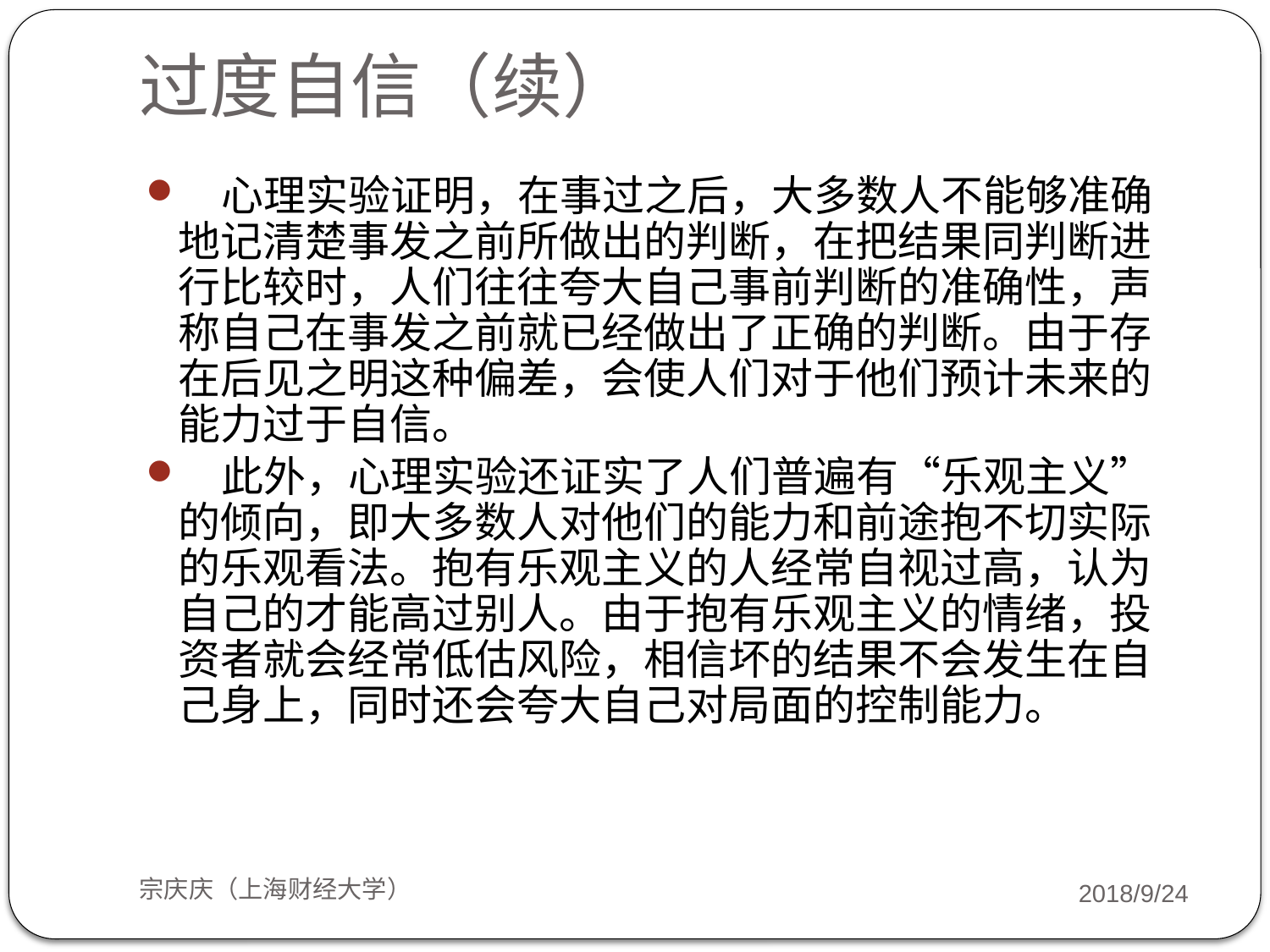

# 过度自信（续）
   心理实验证明，在事过之后，大多数人不能够准确地记清楚事发之前所做出的判断，在把结果同判断进行比较时，人们往往夸大自己事前判断的准确性，声称自己在事发之前就已经做出了正确的判断。由于存在后见之明这种偏差，会使人们对于他们预计未来的能力过于自信。
   此外，心理实验还证实了人们普遍有“乐观主义”的倾向，即大多数人对他们的能力和前途抱不切实际的乐观看法。抱有乐观主义的人经常自视过高，认为自己的才能高过别人。由于抱有乐观主义的情绪，投资者就会经常低估风险，相信坏的结果不会发生在自己身上，同时还会夸大自己对局面的控制能力。
宗庆庆（上海财经大学）
2018/9/24